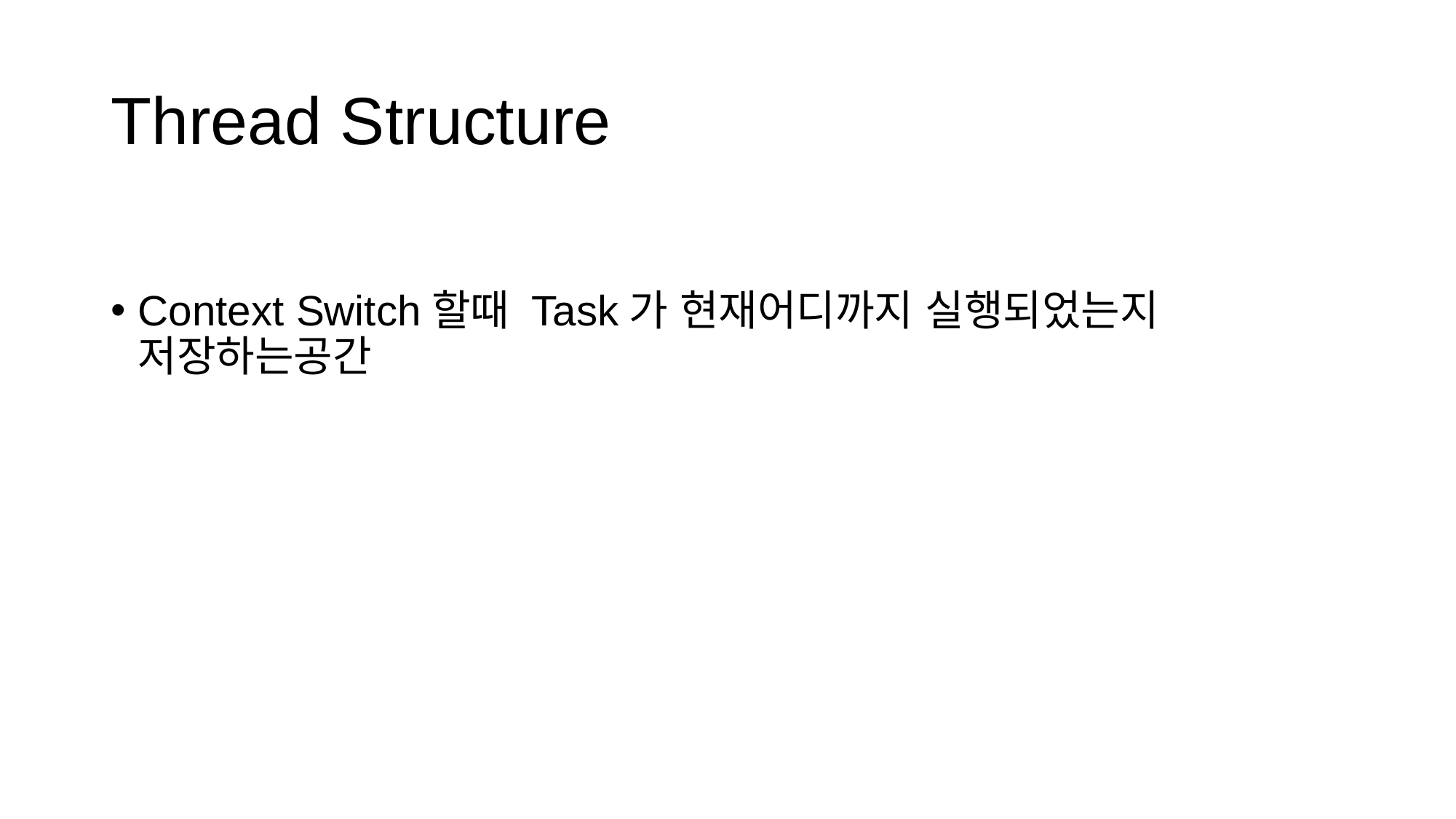

# Thread Structure

Context Switch할때 Task가 현재어디까지 실행되었는지 저장하는공간